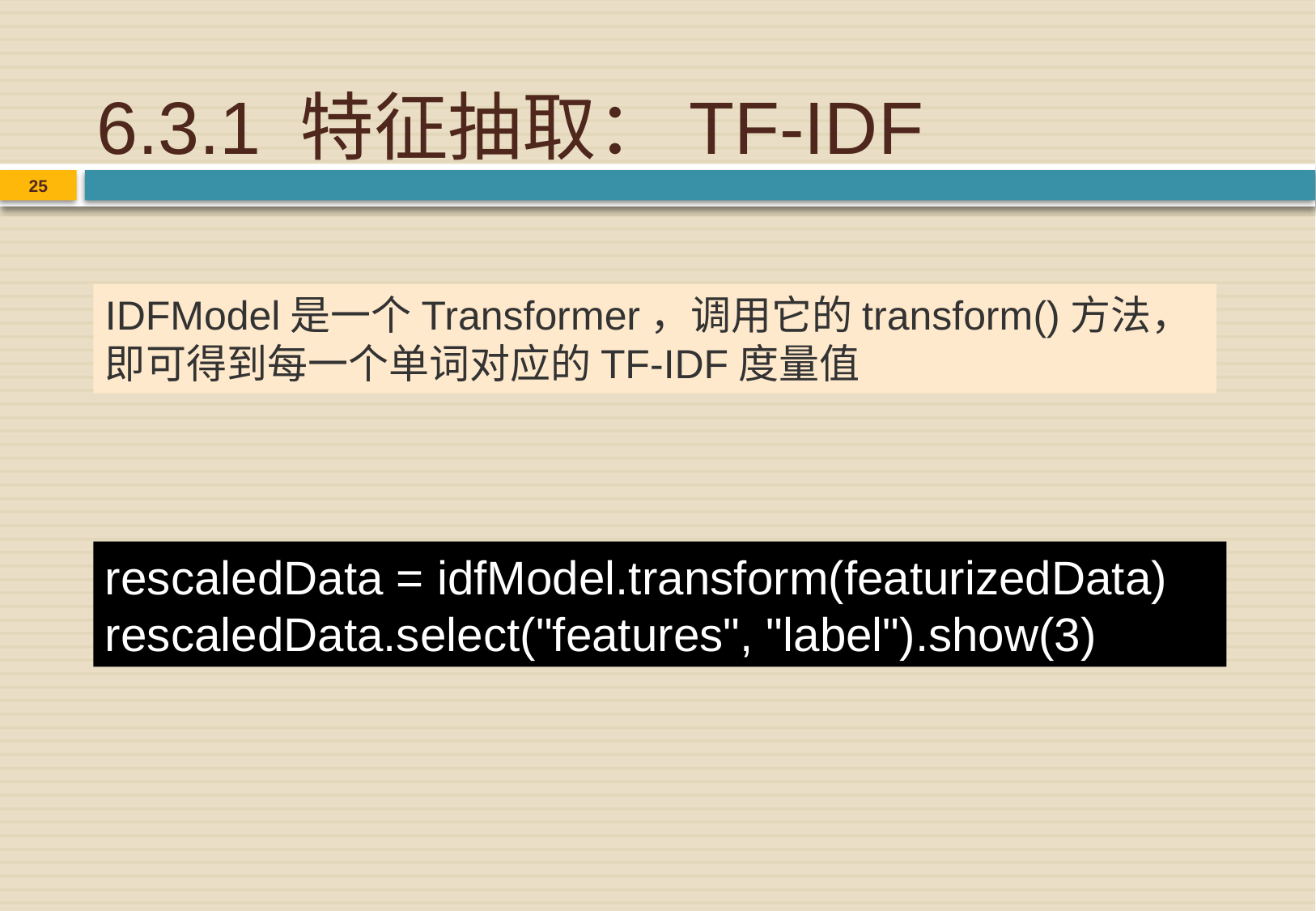

# 6.3.1 特征抽取：TF-IDF
25
IDFModel是一个Transformer，调用它的transform()方法，即可得到每一个单词对应的TF-IDF度量值
rescaledData = idfModel.transform(featurizedData)
rescaledData.select("features", "label").show(3)